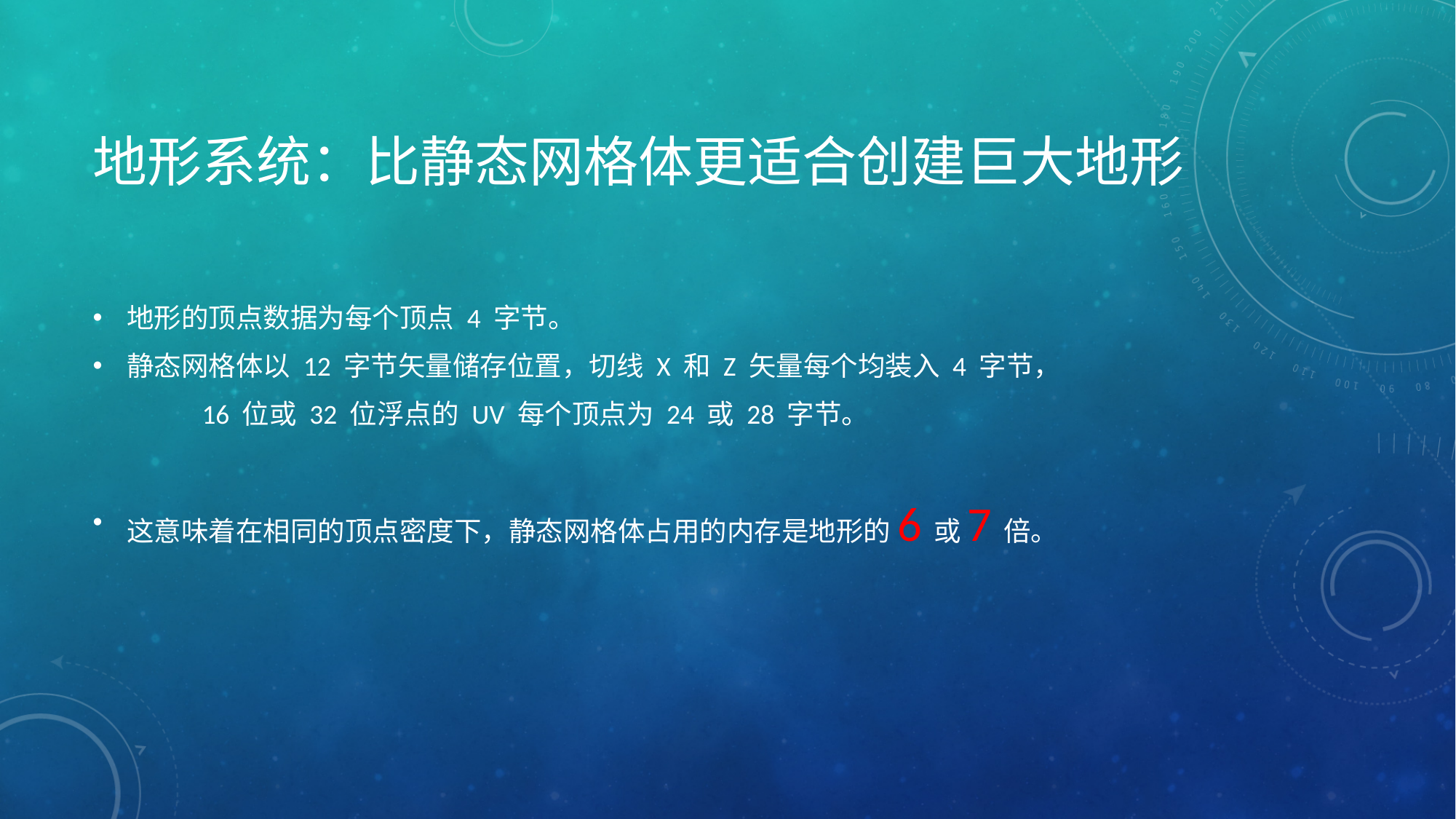

# 地形系统：比静态网格体更适合创建巨大地形
地形的顶点数据为每个顶点 4 字节。
静态网格体以 12 字节矢量储存位置，切线 X 和 Z 矢量每个均装入 4 字节，
	16 位或 32 位浮点的 UV 每个顶点为 24 或 28 字节。

这意味着在相同的顶点密度下，静态网格体占用的内存是地形的6或7倍。